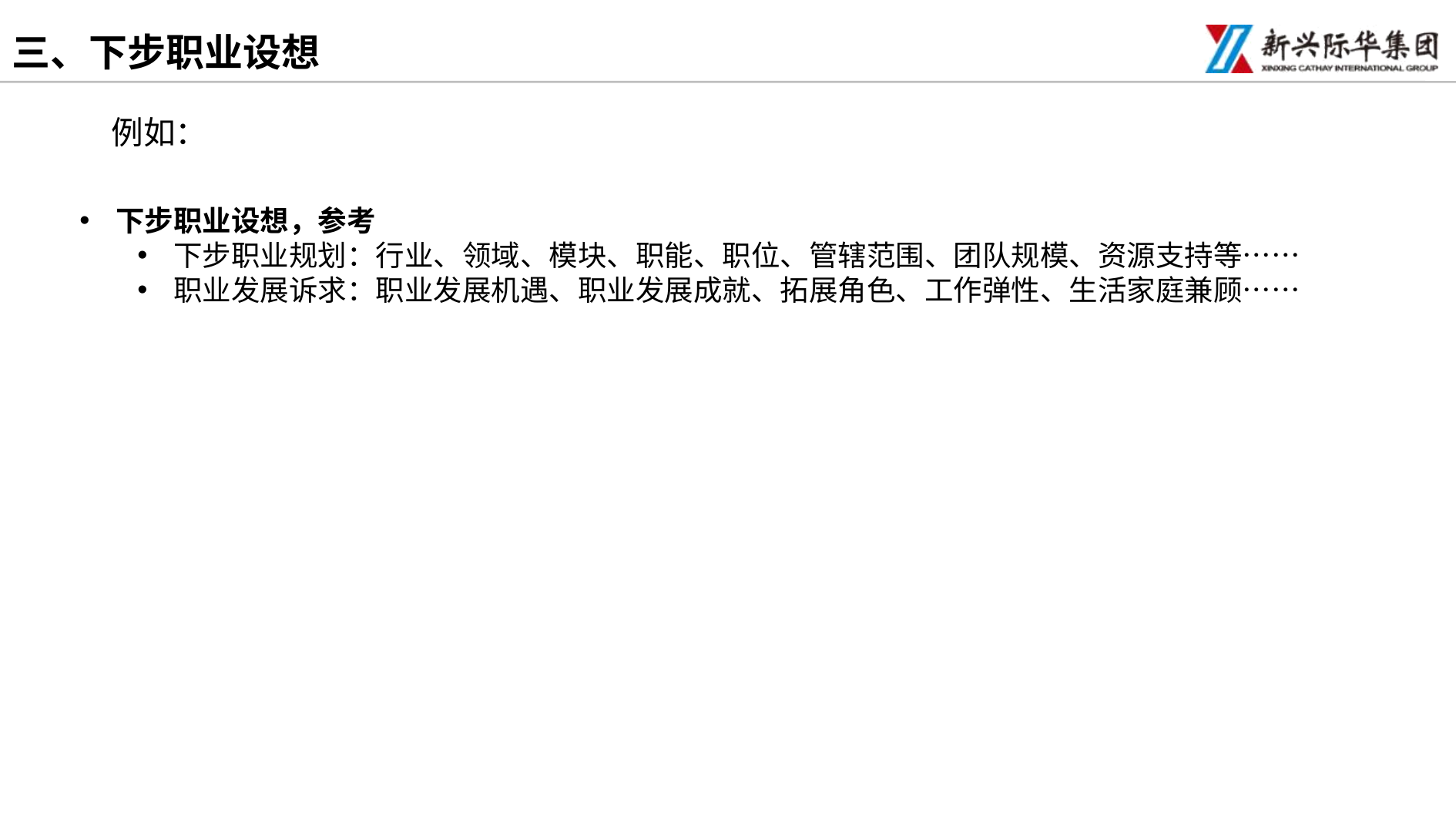

三、下步职业设想
例如：
下步职业设想，参考
下步职业规划：行业、领域、模块、职能、职位、管辖范围、团队规模、资源支持等……
职业发展诉求：职业发展机遇、职业发展成就、拓展角色、工作弹性、生活家庭兼顾……